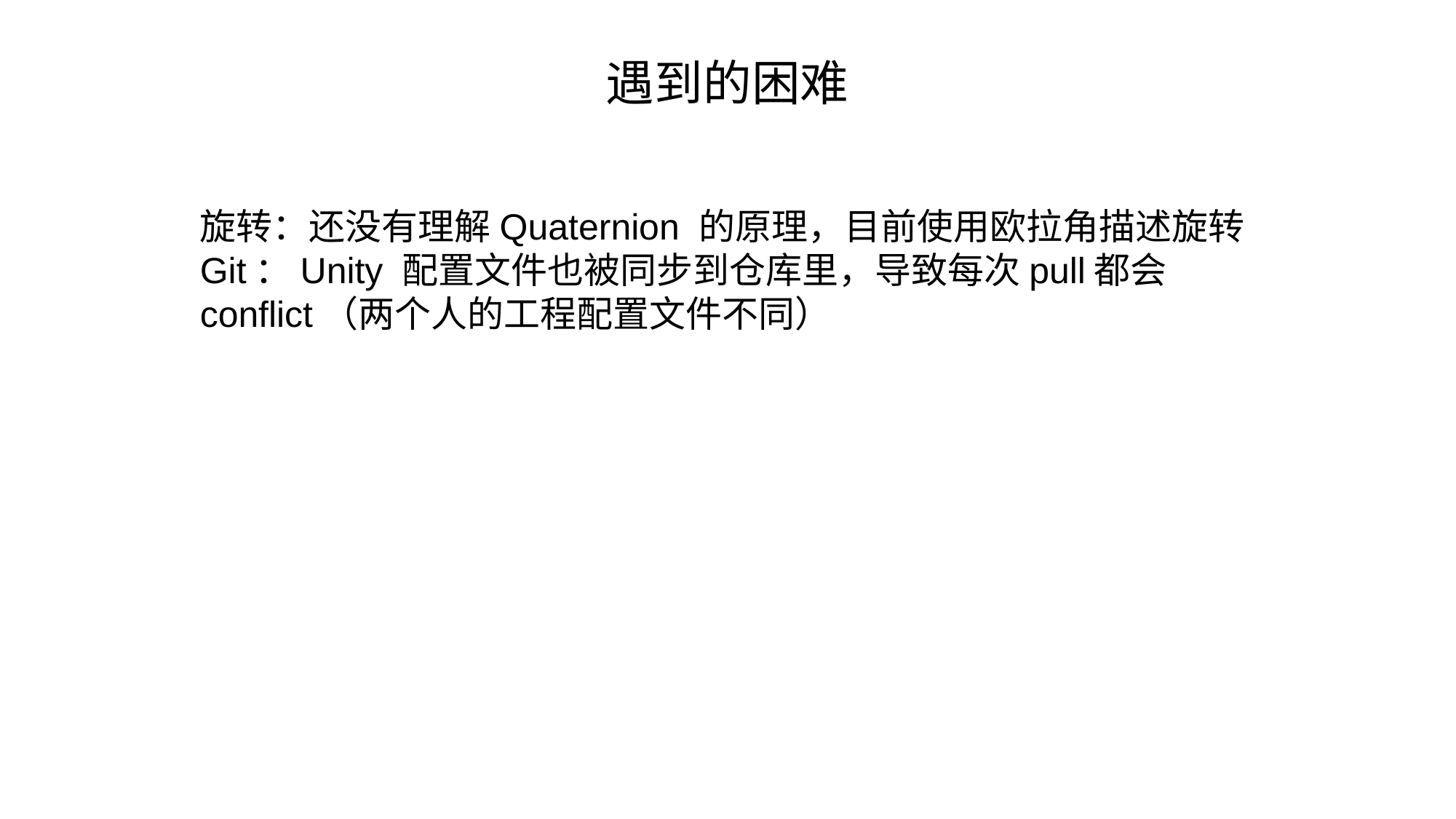

遇到的困难
旋转：还没有理解Quaternion 的原理，目前使用欧拉角描述旋转
Git：Unity 配置文件也被同步到仓库里，导致每次pull都会conflict（两个人的工程配置文件不同）